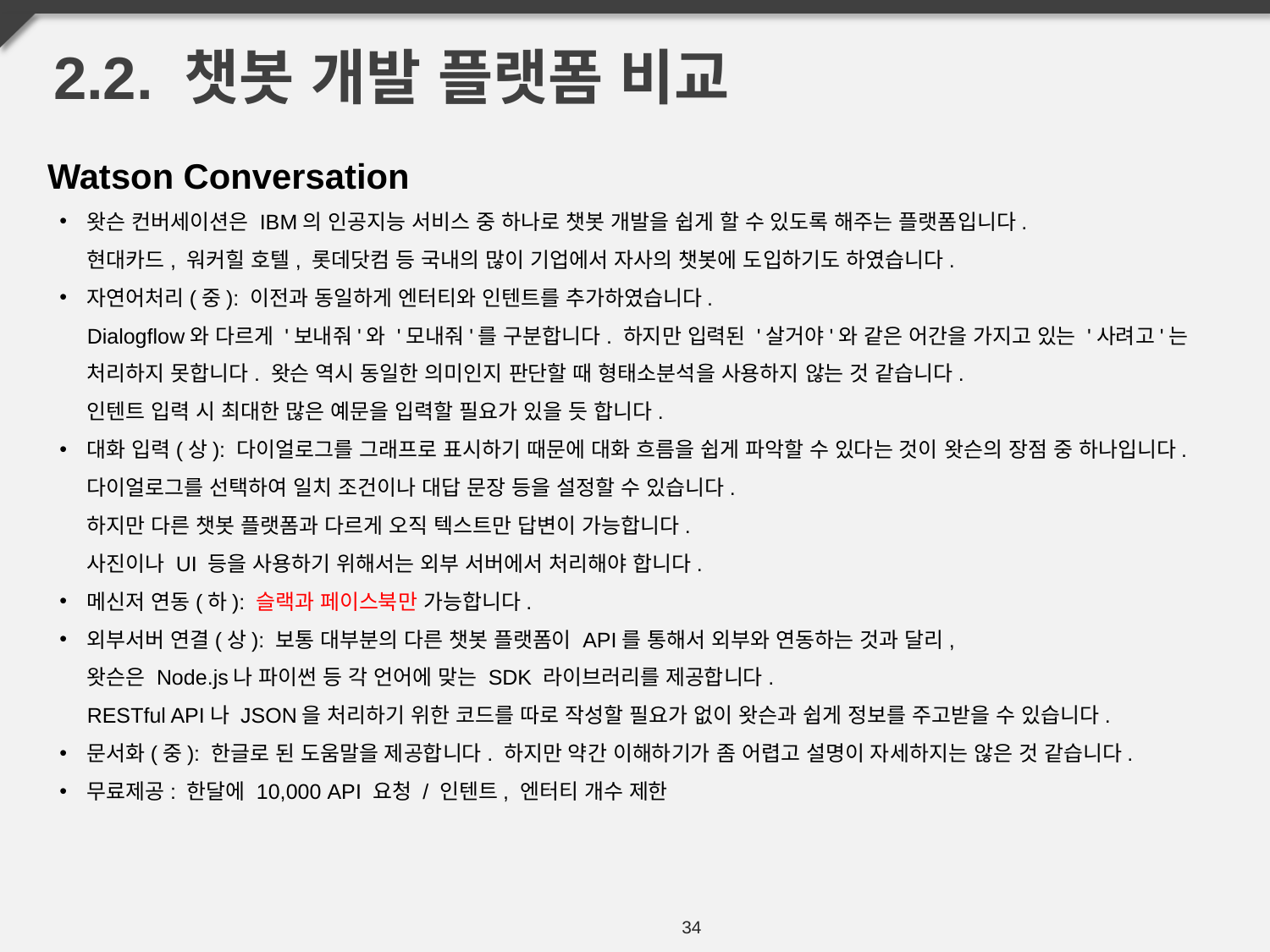

2.2. 챗봇 개발 플랫폼 비교
Watson Conversation
왓슨 컨버세이션은 IBM의 인공지능 서비스 중 하나로 챗봇 개발을 쉽게 할 수 있도록 해주는 플랫폼입니다.
현대카드, 워커힐 호텔, 롯데닷컴 등 국내의 많이 기업에서 자사의 챗봇에 도입하기도 하였습니다.
자연어처리(중): 이전과 동일하게 엔터티와 인텐트를 추가하였습니다.
Dialogflow와 다르게 '보내줘'와 '모내줘'를 구분합니다. 하지만 입력된 '살거야'와 같은 어간을 가지고 있는 '사려고'는 처리하지 못합니다. 왓슨 역시 동일한 의미인지 판단할 때 형태소분석을 사용하지 않는 것 같습니다.
인텐트 입력 시 최대한 많은 예문을 입력할 필요가 있을 듯 합니다.
대화 입력(상): 다이얼로그를 그래프로 표시하기 때문에 대화 흐름을 쉽게 파악할 수 있다는 것이 왓슨의 장점 중 하나입니다.
다이얼로그를 선택하여 일치 조건이나 대답 문장 등을 설정할 수 있습니다.
하지만 다른 챗봇 플랫폼과 다르게 오직 텍스트만 답변이 가능합니다.
사진이나 UI 등을 사용하기 위해서는 외부 서버에서 처리해야 합니다.
메신저 연동(하): 슬랙과 페이스북만 가능합니다.
외부서버 연결(상): 보통 대부분의 다른 챗봇 플랫폼이 API를 통해서 외부와 연동하는 것과 달리,
왓슨은 Node.js나 파이썬 등 각 언어에 맞는 SDK 라이브러리를 제공합니다.
RESTful API나 JSON을 처리하기 위한 코드를 따로 작성할 필요가 없이 왓슨과 쉽게 정보를 주고받을 수 있습니다.
문서화(중): 한글로 된 도움말을 제공합니다. 하지만 약간 이해하기가 좀 어렵고 설명이 자세하지는 않은 것 같습니다.
무료제공: 한달에 10,000 API 요청 / 인텐트, 엔터티 개수 제한
34